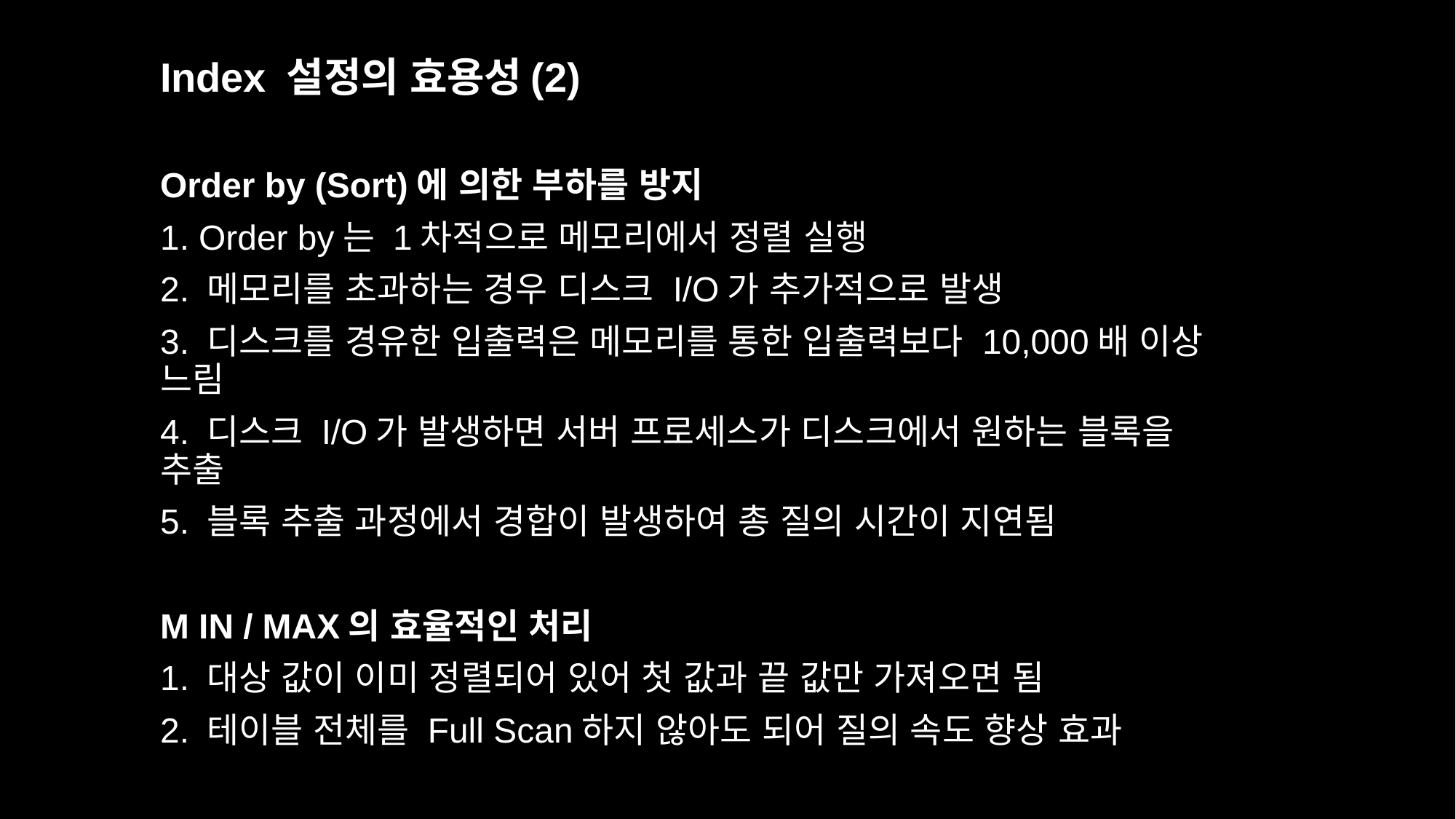

Index 설정의 효용성(2)

Order by (Sort)에 의한 부하를 방지
1. Order by는 1차적으로 메모리에서 정렬 실행
2. 메모리를 초과하는 경우 디스크 I/O가 추가적으로 발생
3. 디스크를 경유한 입출력은 메모리를 통한 입출력보다 10,000배 이상 느림
4. 디스크 I/O가 발생하면 서버 프로세스가 디스크에서 원하는 블록을 추출
5. 블록 추출 과정에서 경합이 발생하여 총 질의 시간이 지연됨

M IN / MAX의 효율적인 처리
1. 대상 값이 이미 정렬되어 있어 첫 값과 끝 값만 가져오면 됨
2. 테이블 전체를 Full Scan하지 않아도 되어 질의 속도 향상 효과